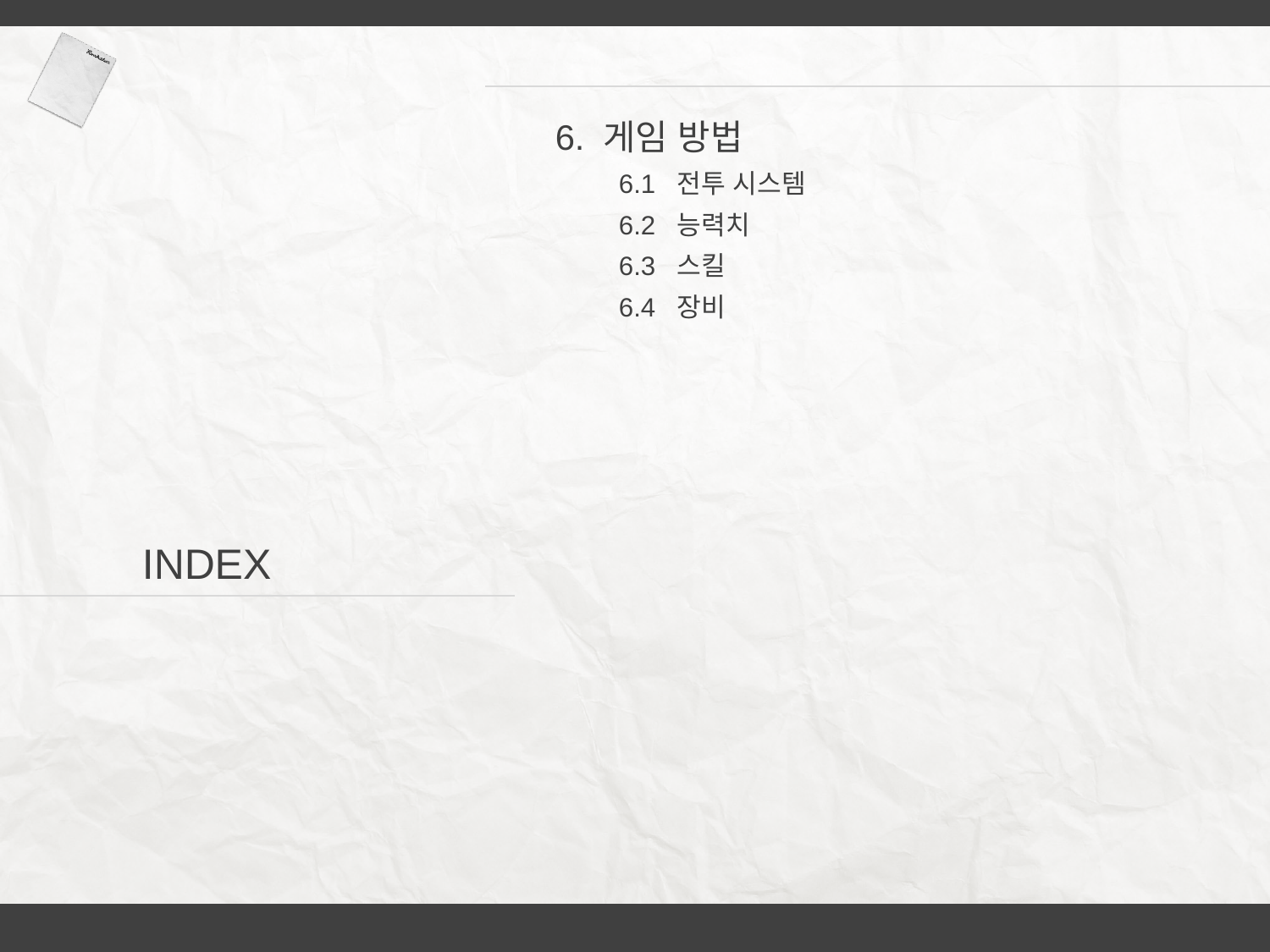

6. 게임 방법
6.1  전투 시스템
6.2  능력치
6.3  스킬
6.4  장비

INDEX